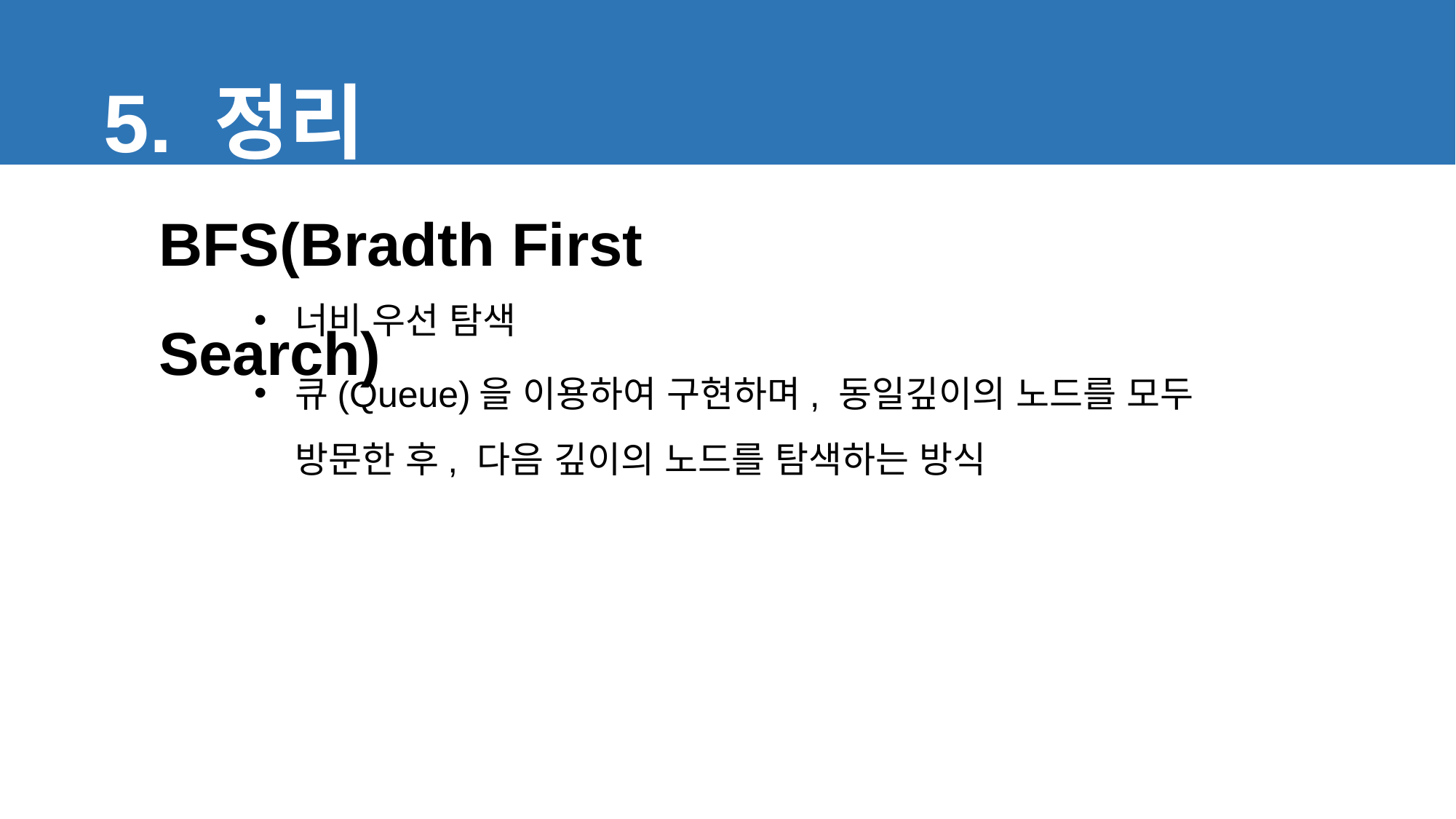

5. 정리
BFS(Bradth First Search)
너비 우선 탐색
큐(Queue)을 이용하여 구현하며, 동일깊이의 노드를 모두 방문한 후, 다음 깊이의 노드를 탐색하는 방식